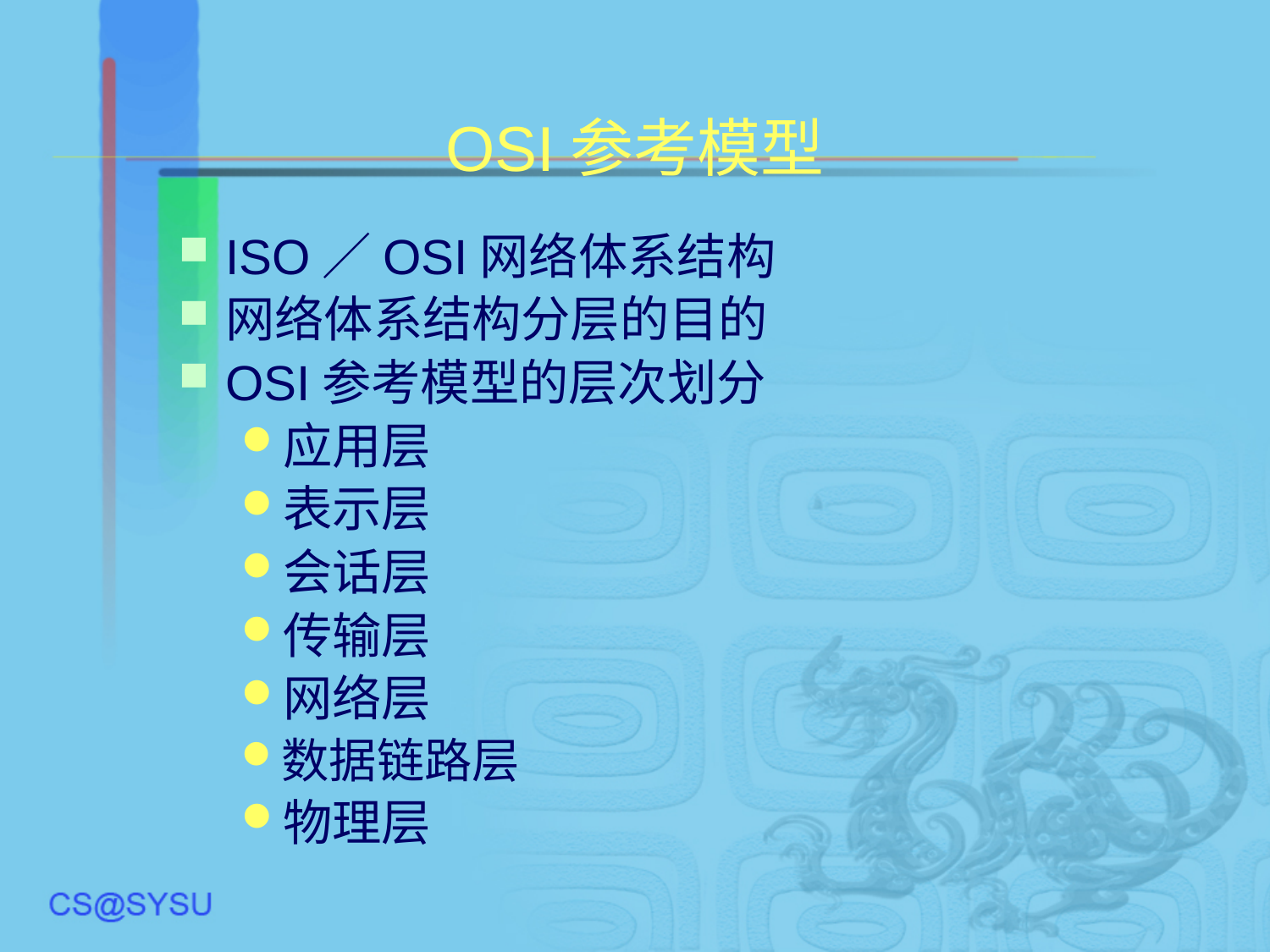

# OSI参考模型

ISO／OSI网络体系结构
网络体系结构分层的目的
OSI参考模型的层次划分
应用层
表示层
会话层
传输层
网络层
数据链路层
物理层